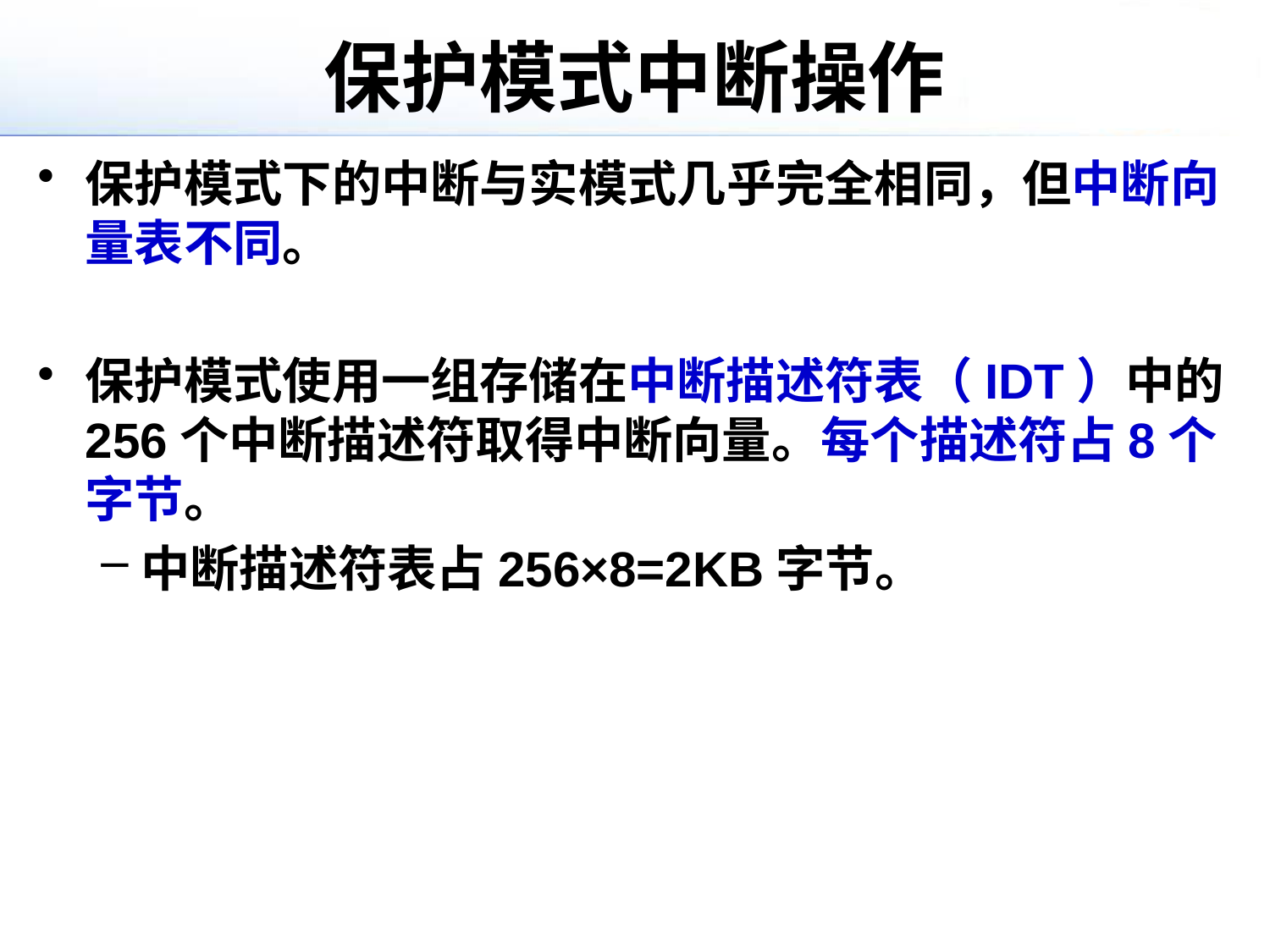

# 保护模式中断操作
保护模式下的中断与实模式几乎完全相同，但中断向量表不同。

保护模式使用一组存储在中断描述符表（IDT）中的256个中断描述符取得中断向量。每个描述符占8个字节。
中断描述符表占256×8=2KB字节。